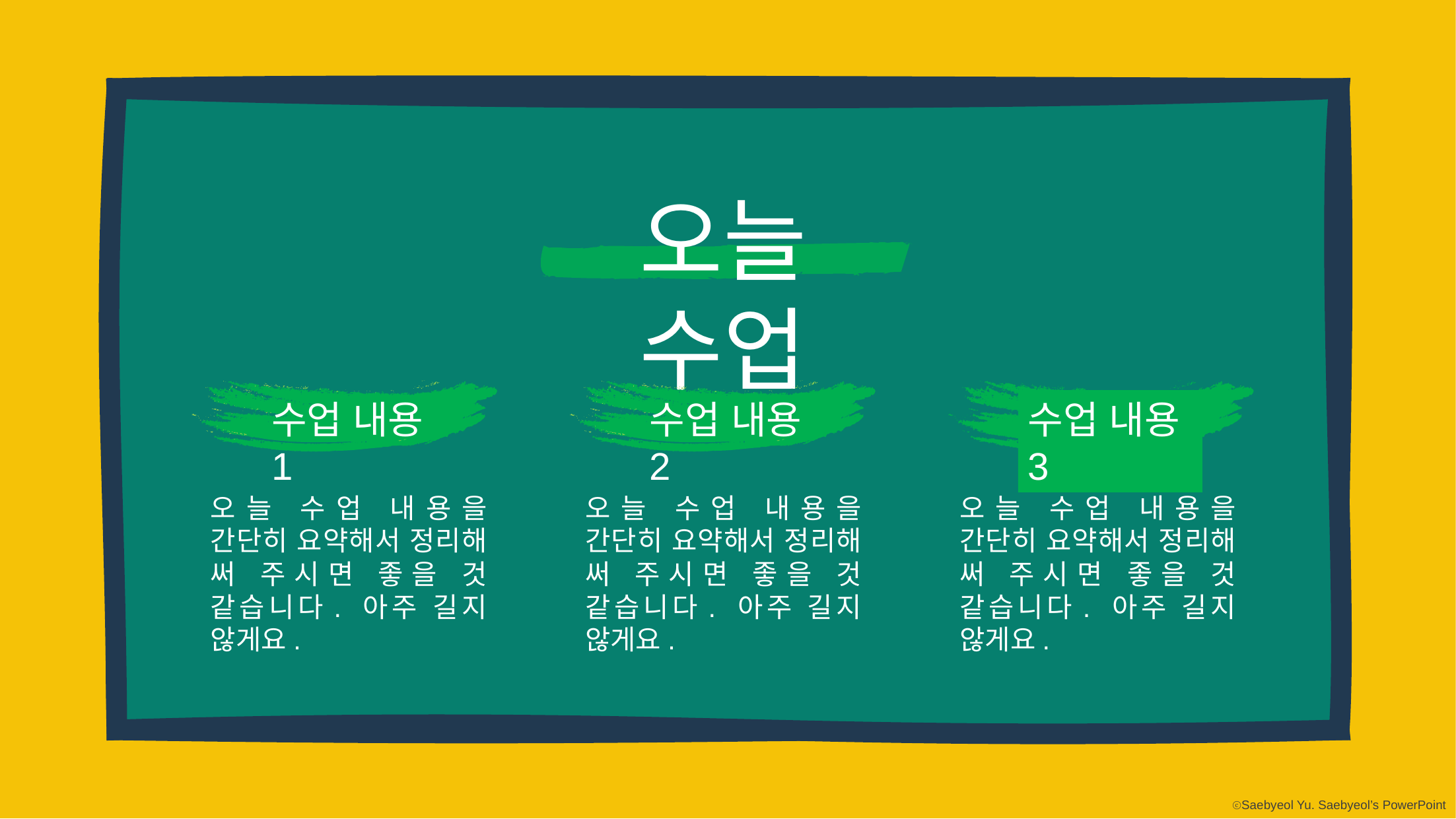

오늘 수업

수업 내용1

수업 내용2

수업 내용3

오늘 수업 내용을 간단히 요약해서 정리해 써 주시면 좋을 것 같습니다. 아주 길지 않게요.
오늘 수업 내용을 간단히 요약해서 정리해 써 주시면 좋을 것 같습니다. 아주 길지 않게요.
오늘 수업 내용을 간단히 요약해서 정리해 써 주시면 좋을 것 같습니다. 아주 길지 않게요.